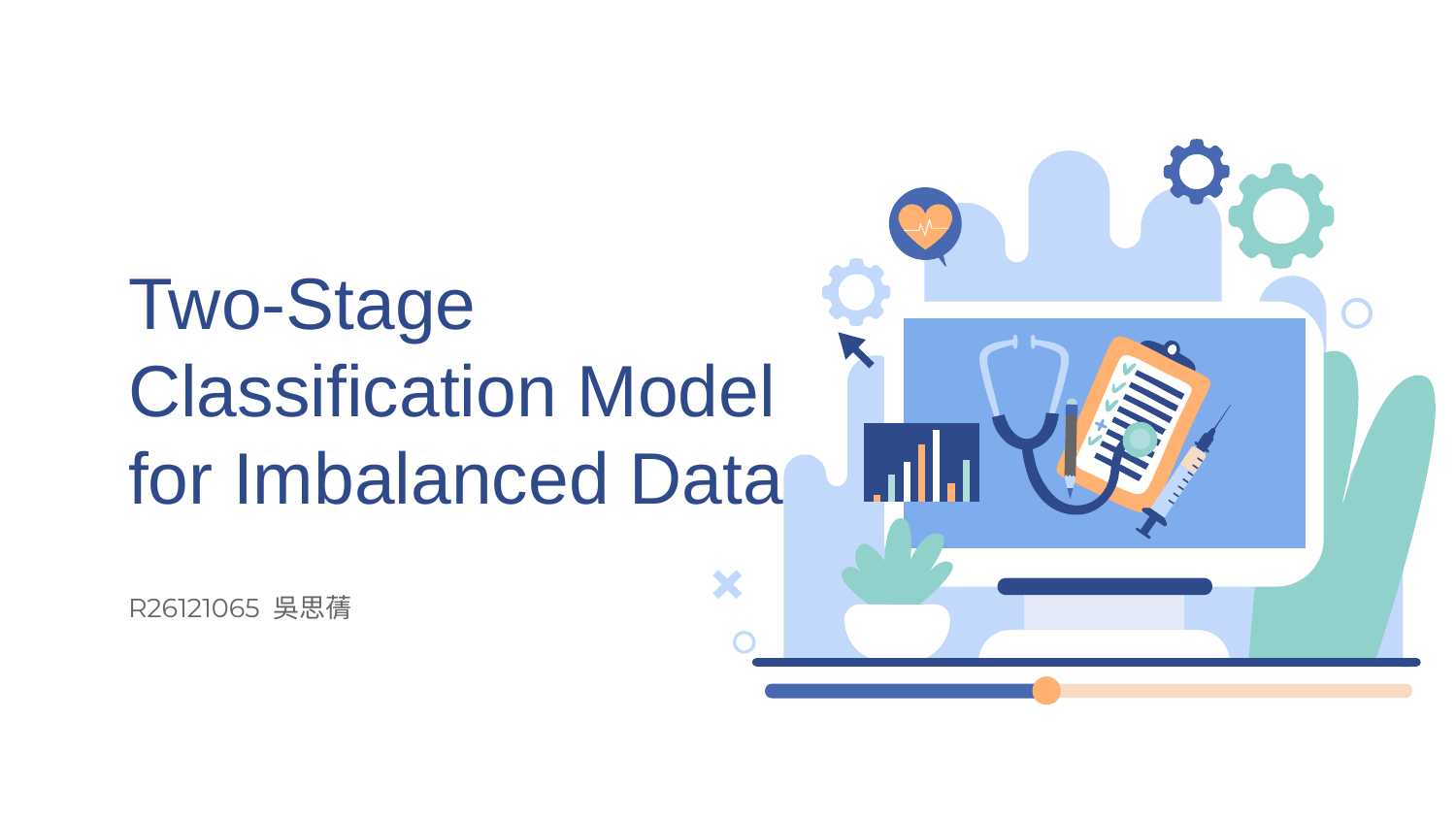

# Two-Stage Classification Model for Imbalanced Data

R26121065 吳思蒨